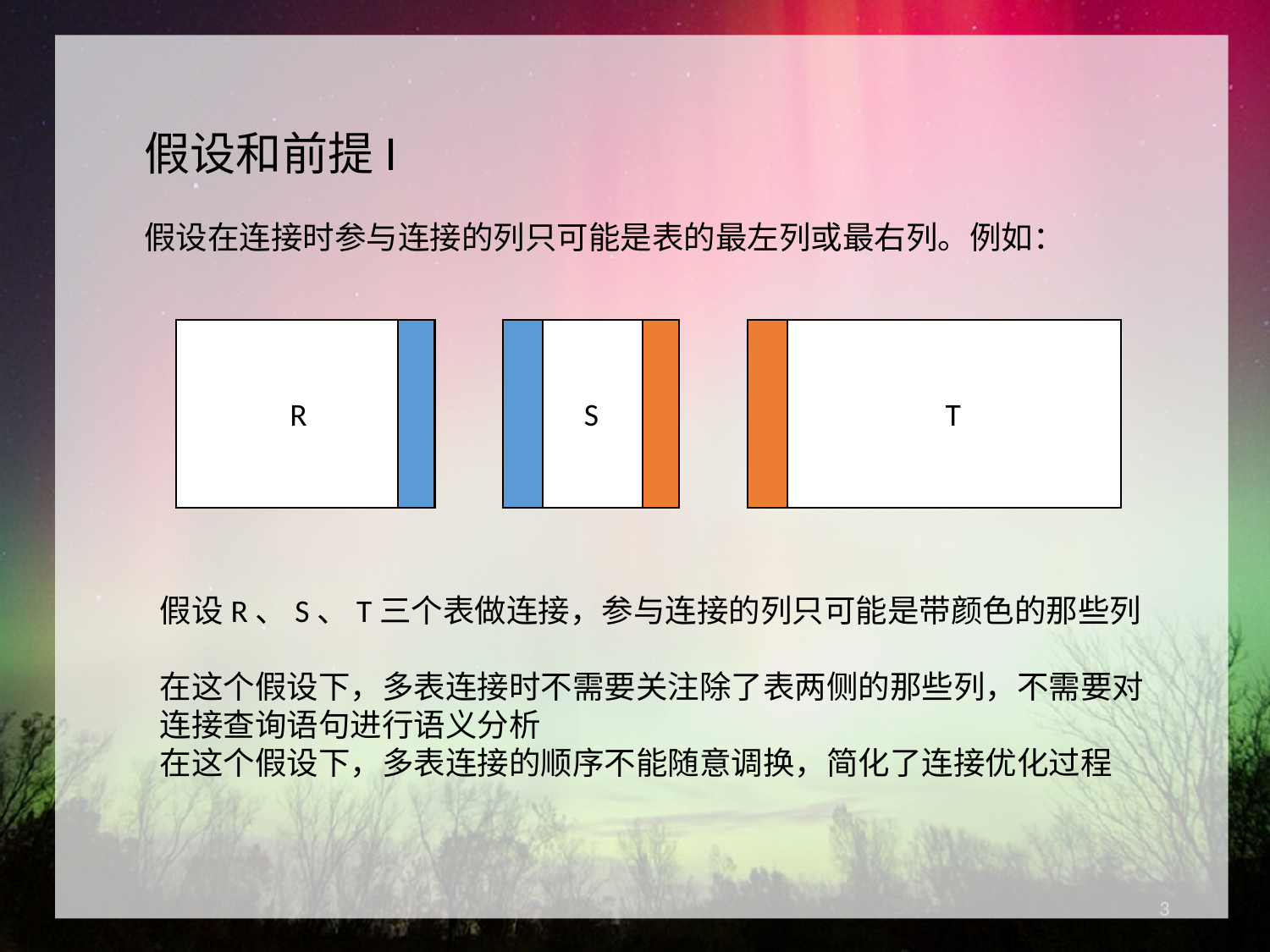

假设和前提I

假设在连接时参与连接的列只可能是表的最左列或最右列。例如：

R
S
T
假设R、S、T三个表做连接，参与连接的列只可能是带颜色的那些列

在这个假设下，多表连接时不需要关注除了表两侧的那些列，不需要对连接查询语句进行语义分析
在这个假设下，多表连接的顺序不能随意调换，简化了连接优化过程

3